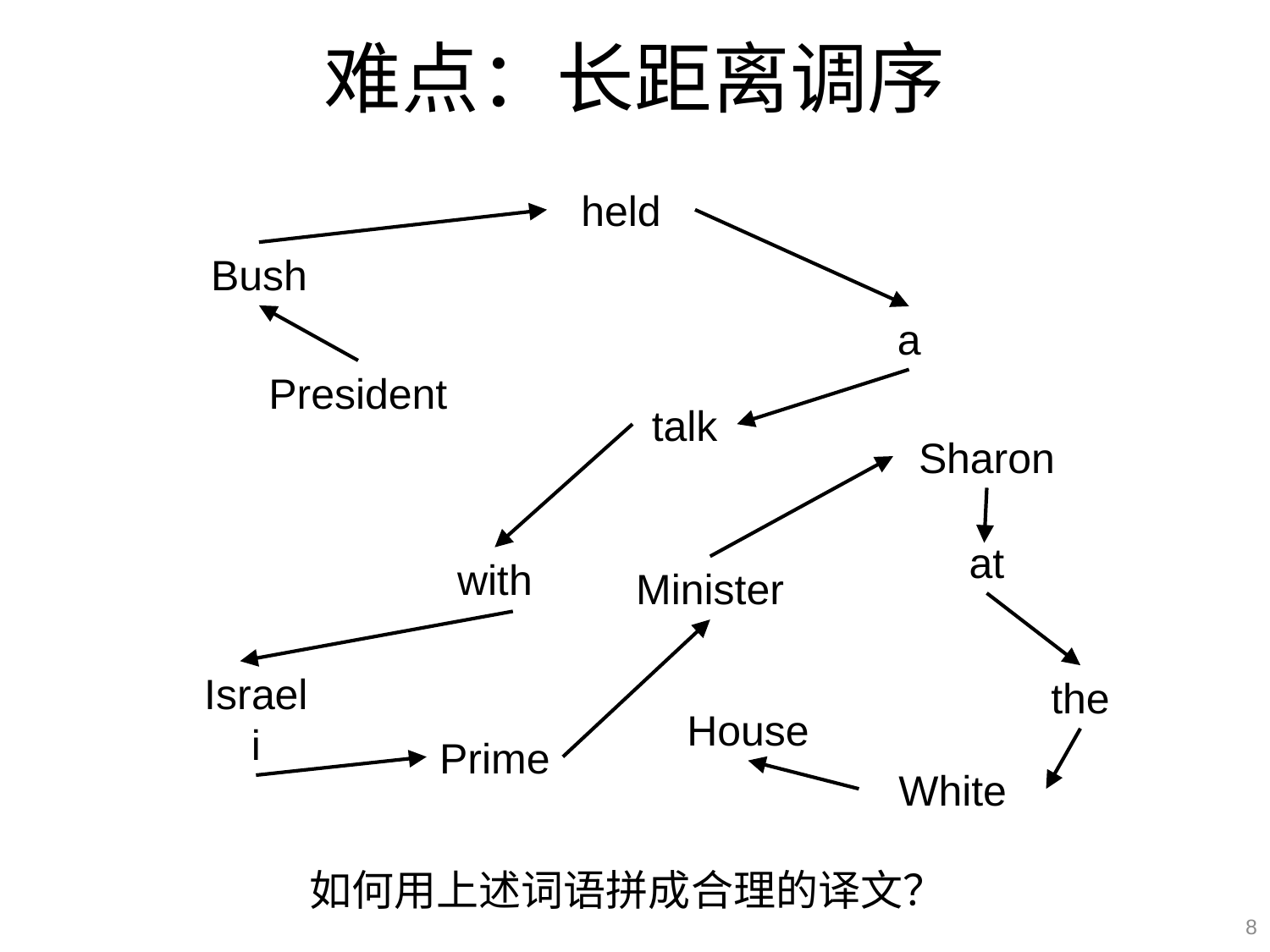

# 难点：长距离调序
held
Bush
a
President
talk
Sharon
at
with
Minister
Israeli
the
House
Prime
White
如何用上述词语拼成合理的译文？
8